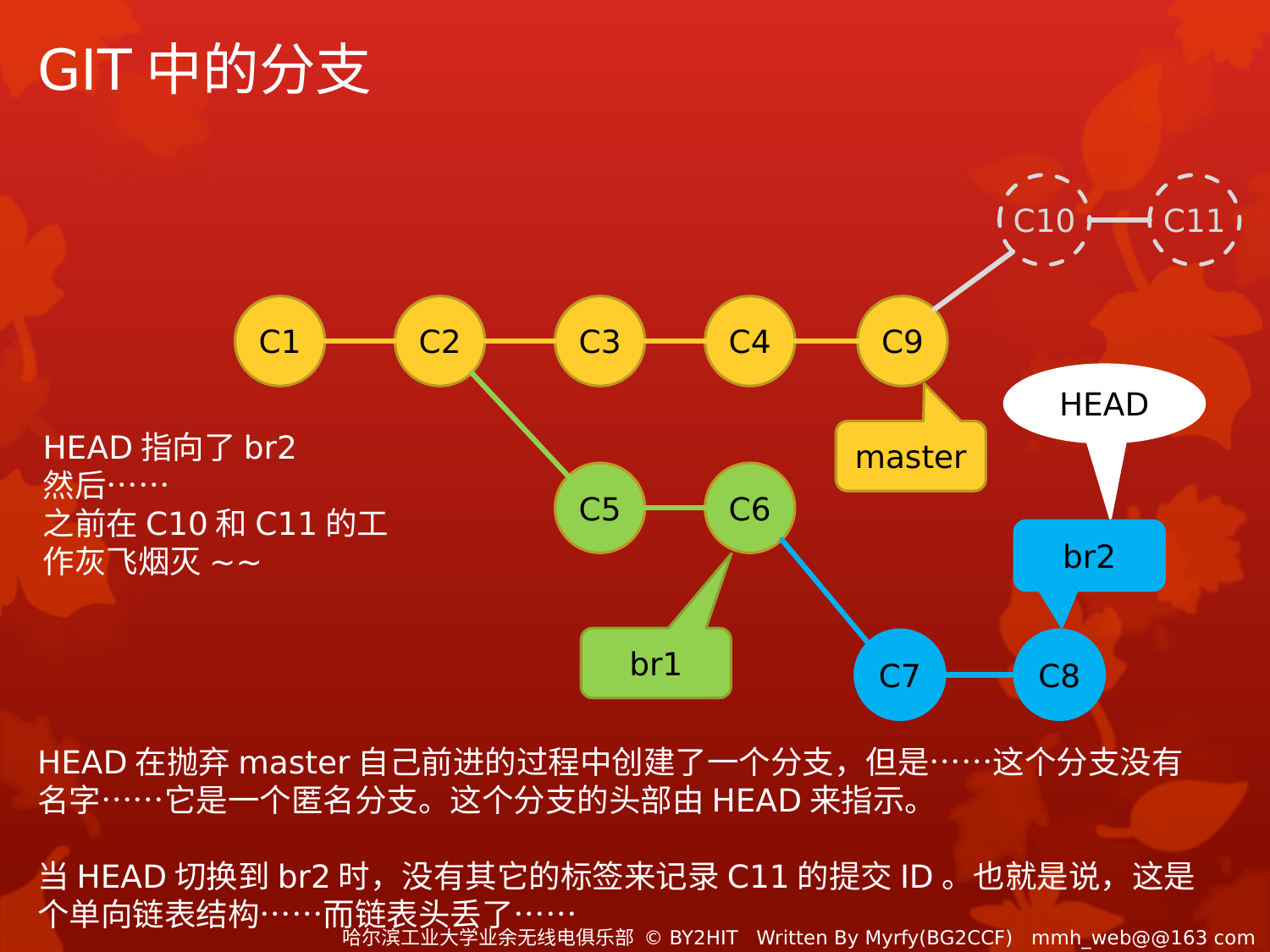

# GIT中的分支
C10
C11
C1
C2
C3
C4
C9
HEAD
HEAD指向了br2
然后……
之前在C10和C11的工作灰飞烟灭~~
master
C5
C6
br2
br1
C7
C8
HEAD在抛弃master自己前进的过程中创建了一个分支，但是……这个分支没有名字……它是一个匿名分支。这个分支的头部由HEAD来指示。

当HEAD切换到br2时，没有其它的标签来记录C11的提交ID。也就是说，这是个单向链表结构……而链表头丢了……